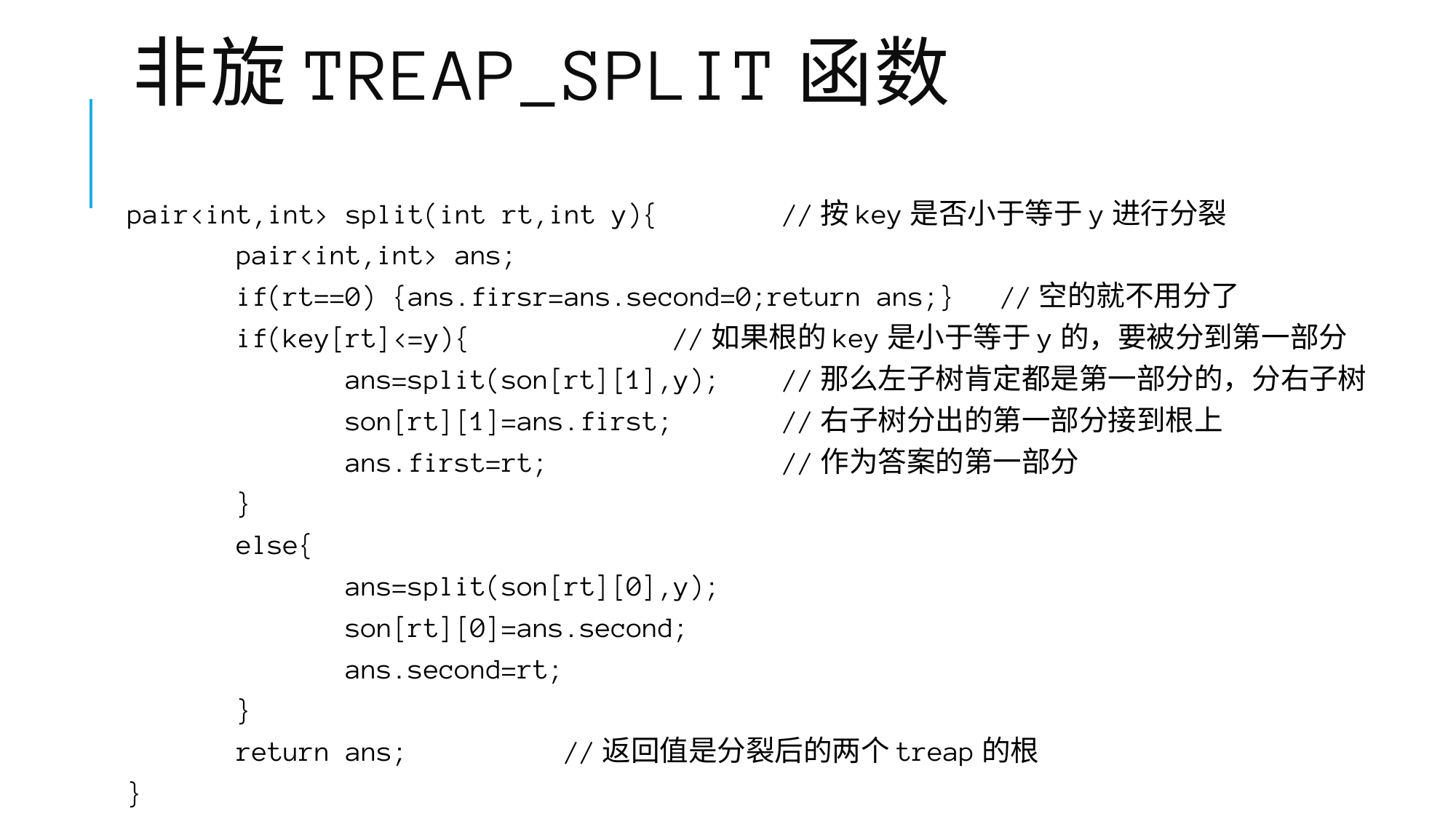

# 非旋treap_split函数
pair<int,int> split(int rt,int y){		//按key是否小于等于y进行分裂
	pair<int,int> ans;
	if(rt==0) {ans.firsr=ans.second=0;return ans;}	//空的就不用分了
	if(key[rt]<=y){		//如果根的key是小于等于y的，要被分到第一部分
		ans=split(son[rt][1],y);	//那么左子树肯定都是第一部分的，分右子树
		son[rt][1]=ans.first;	//右子树分出的第一部分接到根上
		ans.first=rt;			//作为答案的第一部分
	}
	else{
		ans=split(son[rt][0],y);
		son[rt][0]=ans.second;
		ans.second=rt;
	}
	return ans;		//返回值是分裂后的两个treap的根
}